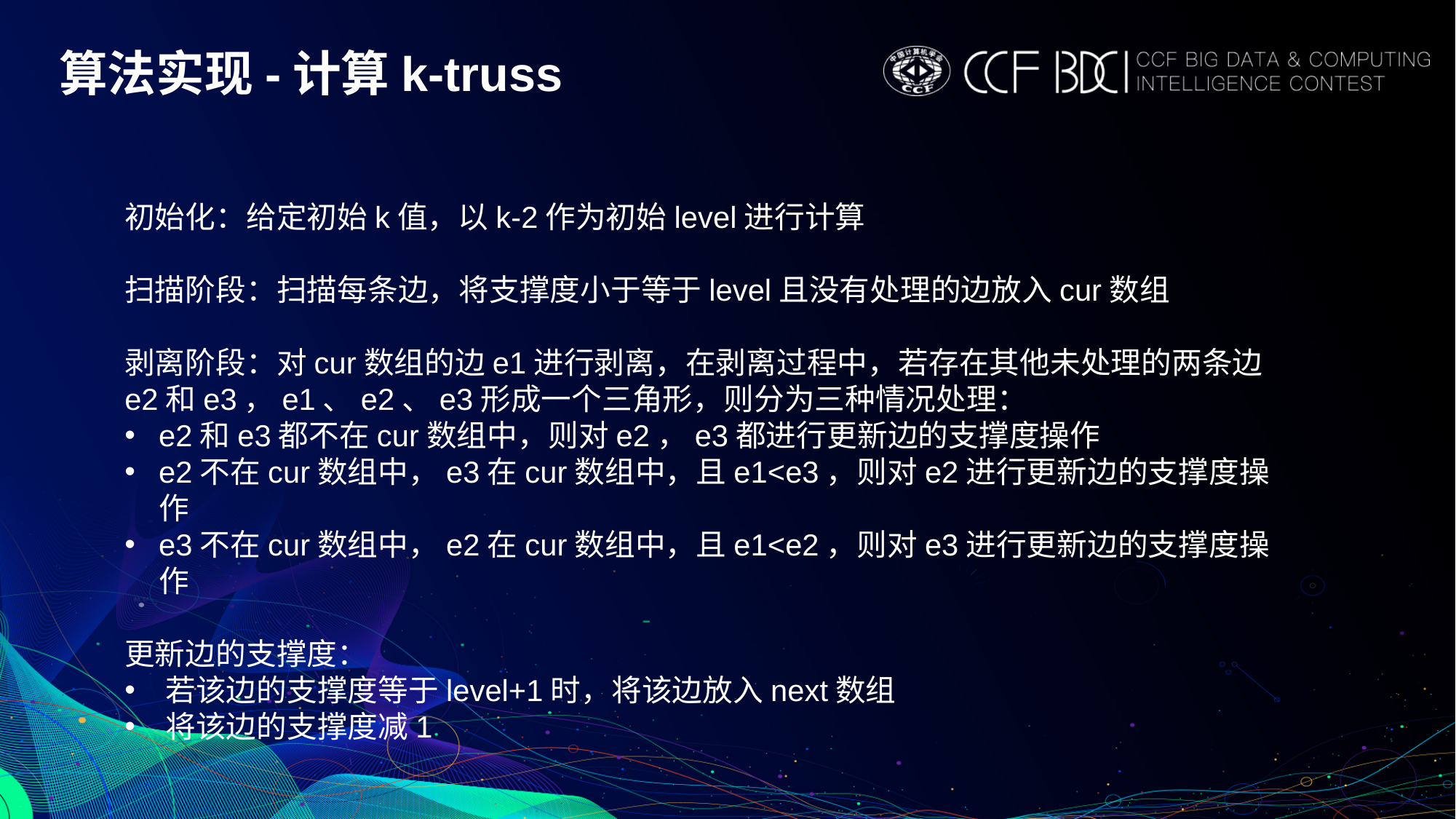

算法实现-计算k-truss
初始化：给定初始k值，以k-2作为初始level进行计算

扫描阶段：扫描每条边，将支撑度小于等于level且没有处理的边放入cur数组

剥离阶段：对cur数组的边e1进行剥离，在剥离过程中，若存在其他未处理的两条边e2和e3，e1、e2、e3形成一个三角形，则分为三种情况处理：
e2和e3都不在cur数组中，则对e2，e3都进行更新边的支撑度操作
e2不在cur数组中，e3在cur数组中，且e1<e3，则对e2进行更新边的支撑度操作
e3不在cur数组中，e2在cur数组中，且e1<e2，则对e3进行更新边的支撑度操作

更新边的支撑度：
若该边的支撑度等于level+1时，将该边放入next数组
将该边的支撑度减1